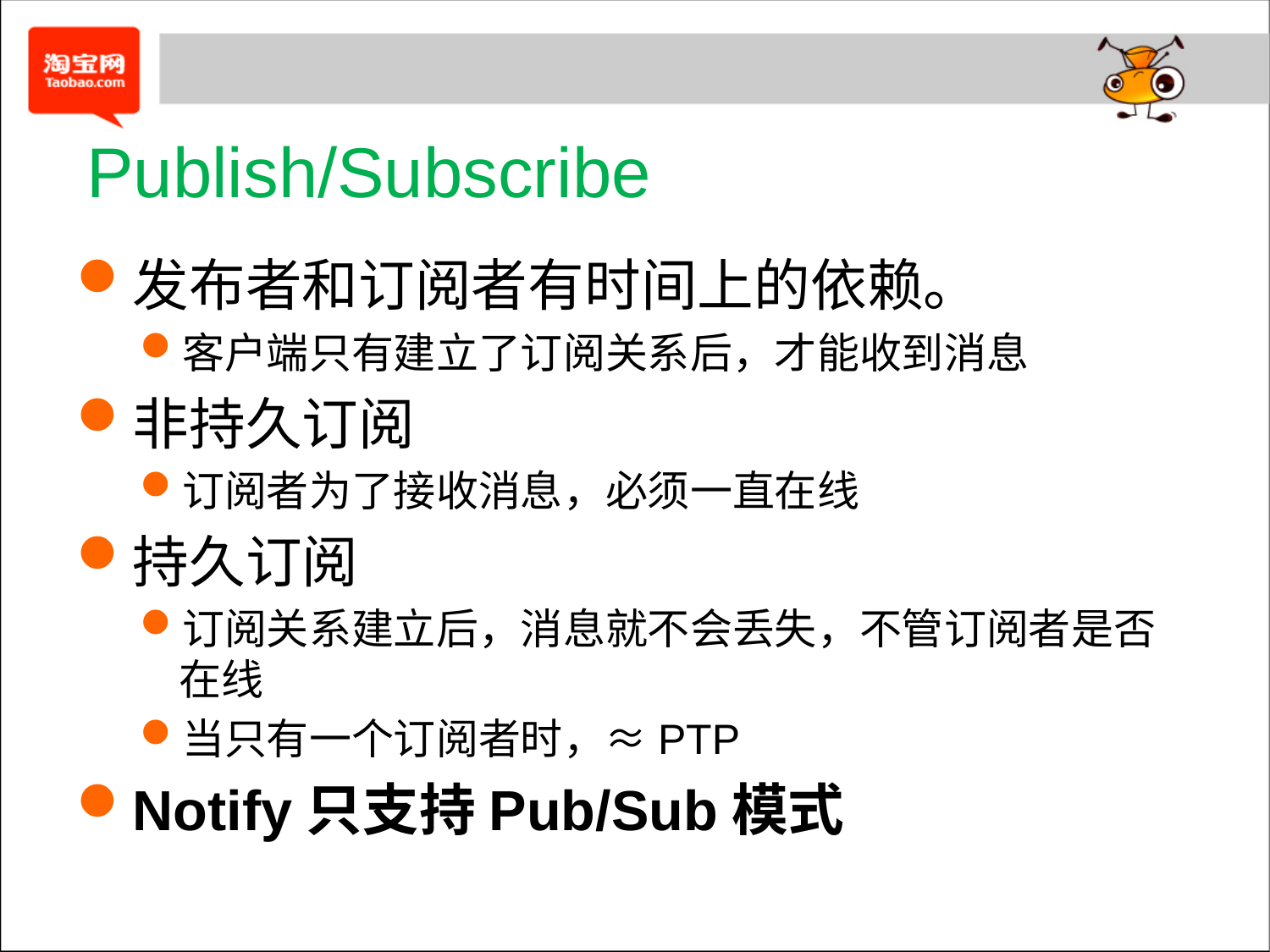

# Publish/Subscribe
发布者和订阅者有时间上的依赖。
客户端只有建立了订阅关系后，才能收到消息
非持久订阅
订阅者为了接收消息，必须一直在线
持久订阅
订阅关系建立后，消息就不会丢失，不管订阅者是否在线
当只有一个订阅者时，≈PTP
Notify只支持Pub/Sub模式